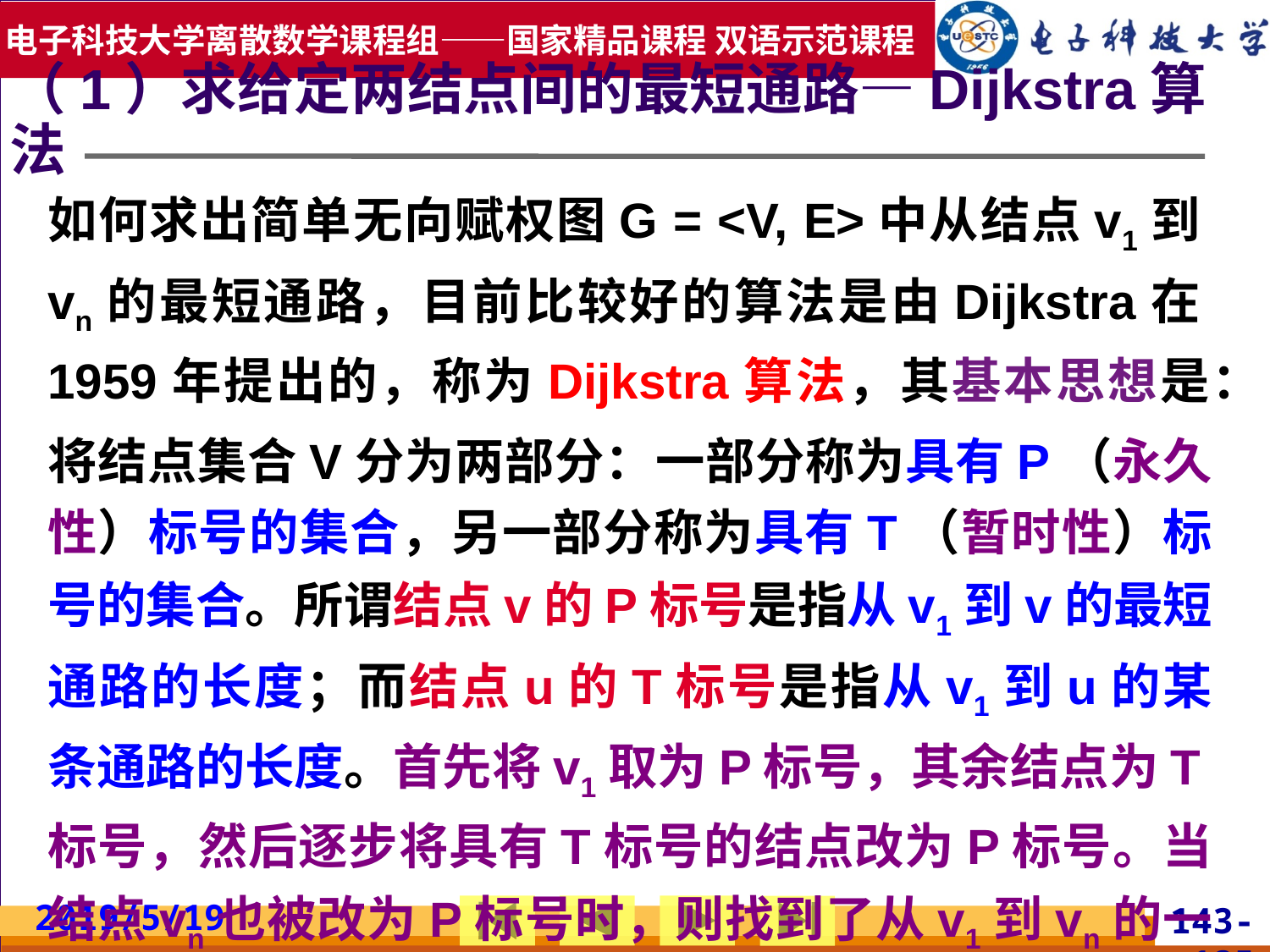

（1）求给定两结点间的最短通路—Dijkstra算法
如何求出简单无向赋权图G = <V, E>中从结点v1到vn的最短通路，目前比较好的算法是由Dijkstra在1959年提出的，称为Dijkstra算法，其基本思想是：
将结点集合V分为两部分：一部分称为具有P（永久性）标号的集合，另一部分称为具有T（暂时性）标号的集合。所谓结点v的P标号是指从v1到v的最短通路的长度；而结点u的T标号是指从v1到u的某条通路的长度。首先将v1取为P标号，其余结点为T标号，然后逐步将具有T标号的结点改为P标号。当结点vn也被改为P标号时，则找到了从v1到vn的一条最短通路。
2019/5/19